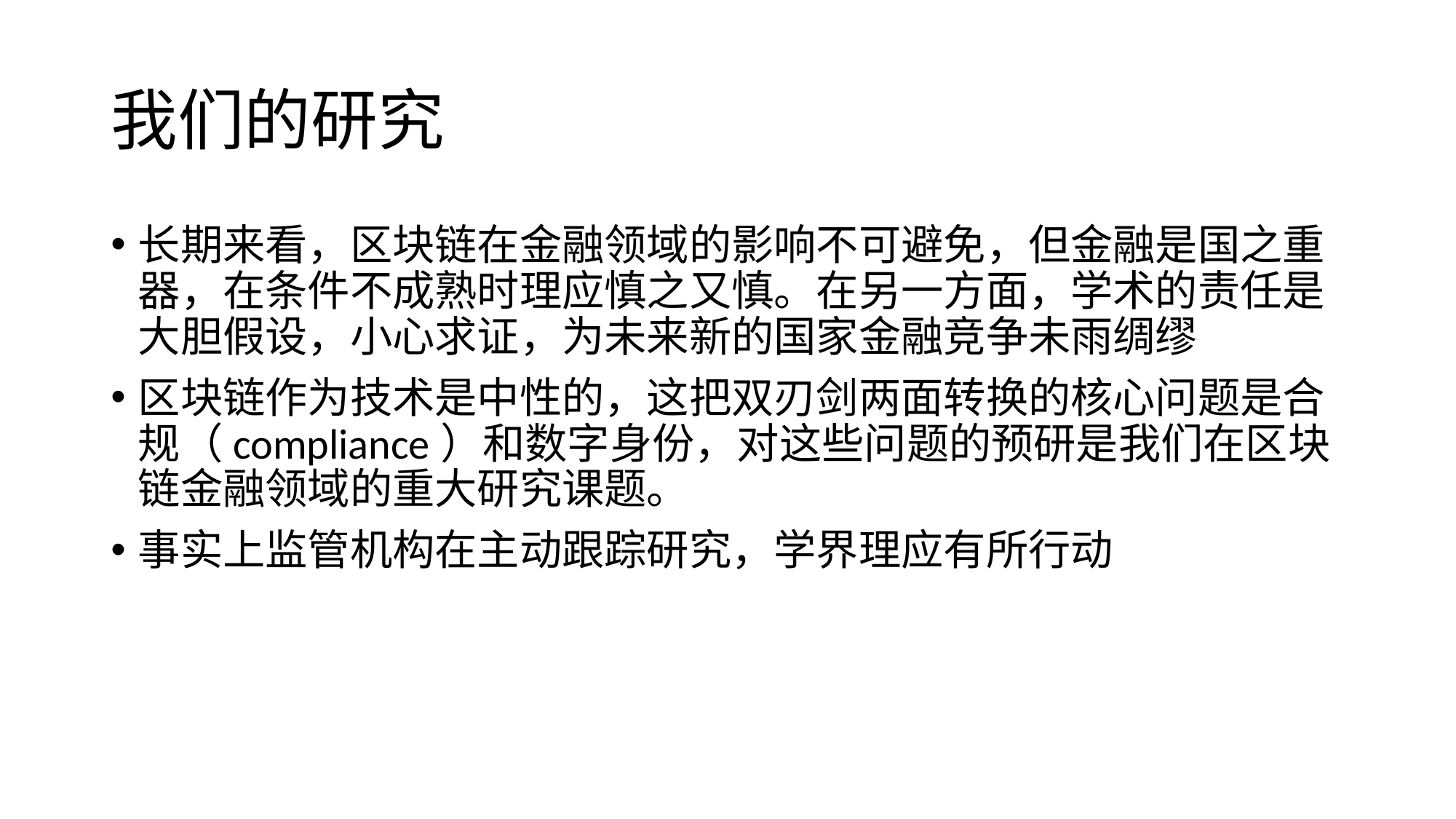

# 我们的研究
长期来看，区块链在金融领域的影响不可避免，但金融是国之重器，在条件不成熟时理应慎之又慎。在另一方面，学术的责任是大胆假设，小心求证，为未来新的国家金融竞争未雨绸缪
区块链作为技术是中性的，这把双刃剑两面转换的核心问题是合规（compliance）和数字身份，对这些问题的预研是我们在区块链金融领域的重大研究课题。
事实上监管机构在主动跟踪研究，学界理应有所行动